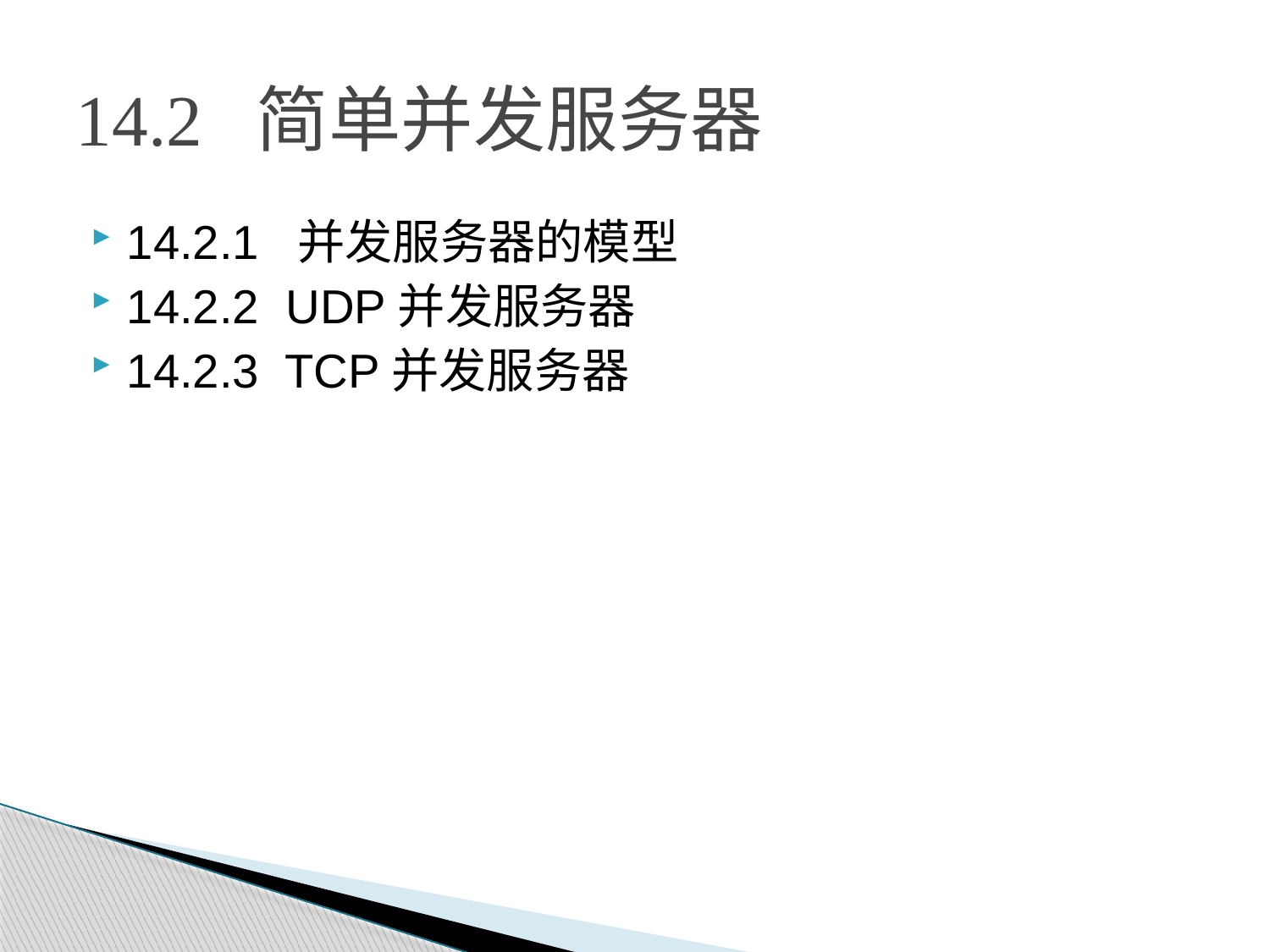

# 14.2  简单并发服务器
14.2.1  并发服务器的模型
14.2.2  UDP并发服务器
14.2.3  TCP并发服务器